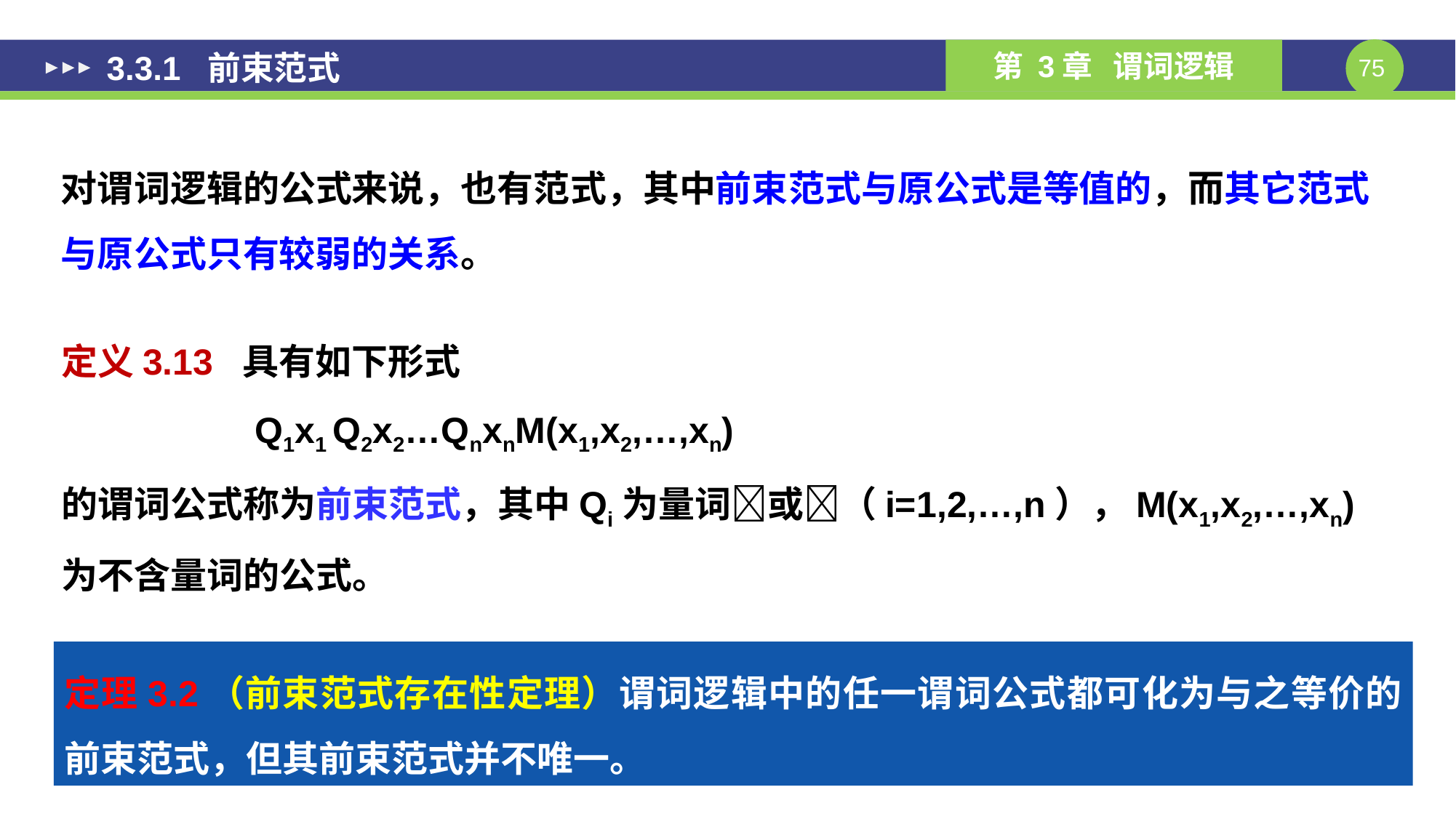

3.3.1  前束范式
对谓词逻辑的公式来说，也有范式，其中前束范式与原公式是等值的，而其它范式与原公式只有较弱的关系。
定义3.13  具有如下形式
                   Q1x1 Q2x2…QnxnM(x1,x2,…,xn)
的谓词公式称为前束范式，其中Qi为量词∀或∃（i=1,2,…,n），M(x1,x2,…,xn)为不含量词的公式。

例如∀x(G(x)∧H(x))，∃y∀x(P(y)→Q(x))是前束范式，
但 Q(x)∨ ∀xP(x)和 ∀x(P(x)∧Q(x))∨∀x(P(x)∧Q(x))就不是前束范式。
定理3.2（前束范式存在性定理）谓词逻辑中的任一谓词公式都可化为与之等价的前束范式，但其前束范式并不唯一。